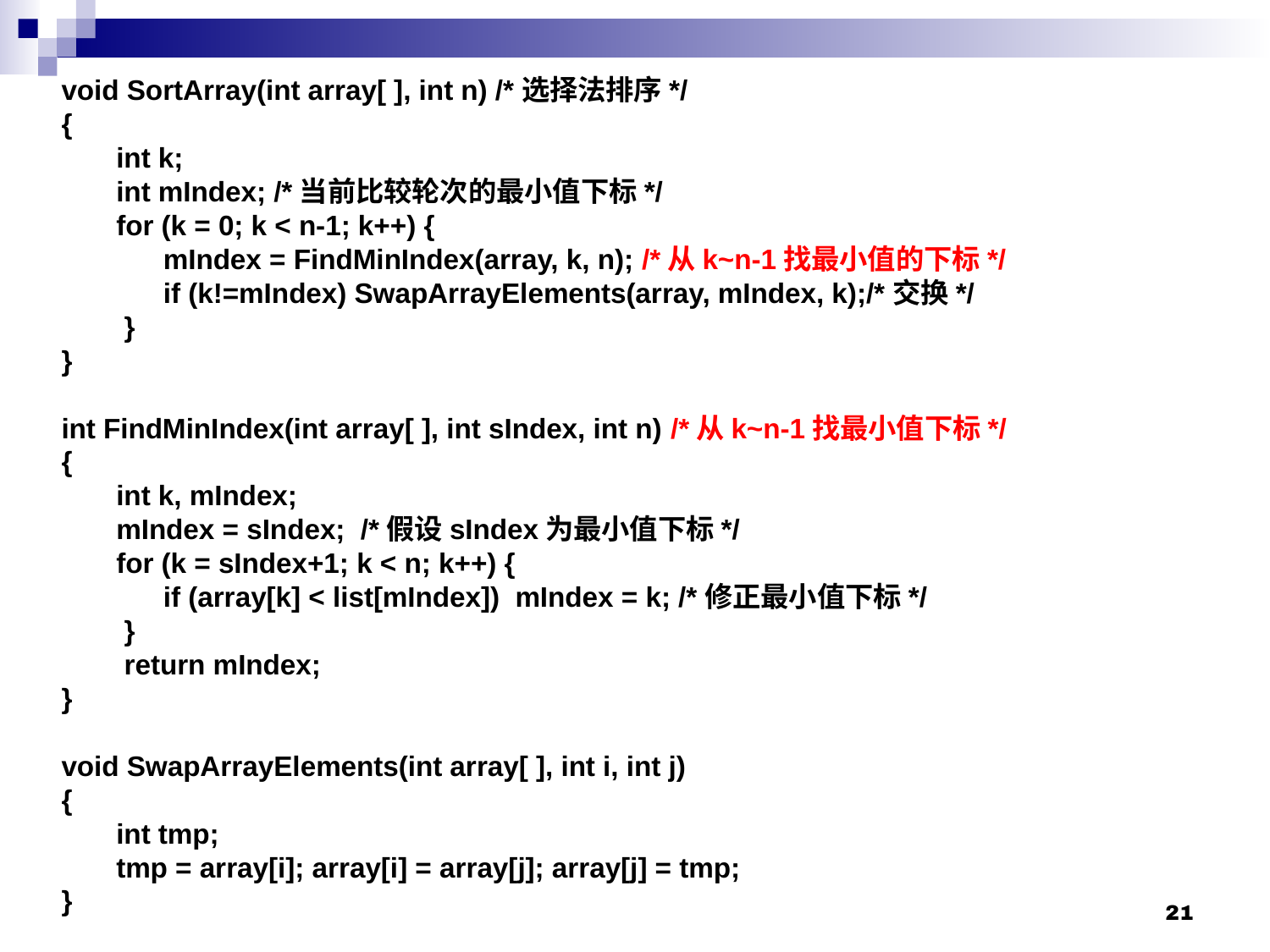

void SortArray(int array[ ], int n) /*选择法排序*/
{
       int k;
       int mIndex; /*当前比较轮次的最小值下标*/
       for (k = 0; k < n-1; k++) {
             mIndex = FindMinIndex(array, k, n); /*从k~n-1找最小值的下标*/
             if (k!=mIndex) SwapArrayElements(array, mIndex, k);/*交换*/
        }
}

int FindMinIndex(int array[ ], int sIndex, int n) /*从k~n-1找最小值下标*/
{
       int k, mIndex;
       mIndex = sIndex;  /*假设sIndex为最小值下标*/
       for (k = sIndex+1; k < n; k++) {
             if (array[k] < list[mIndex])  mIndex = k; /*修正最小值下标*/
        }
        return mIndex;
}

void SwapArrayElements(int array[ ], int i, int j)
{
       int tmp;
       tmp = array[i]; array[i] = array[j]; array[j] = tmp;
}

21